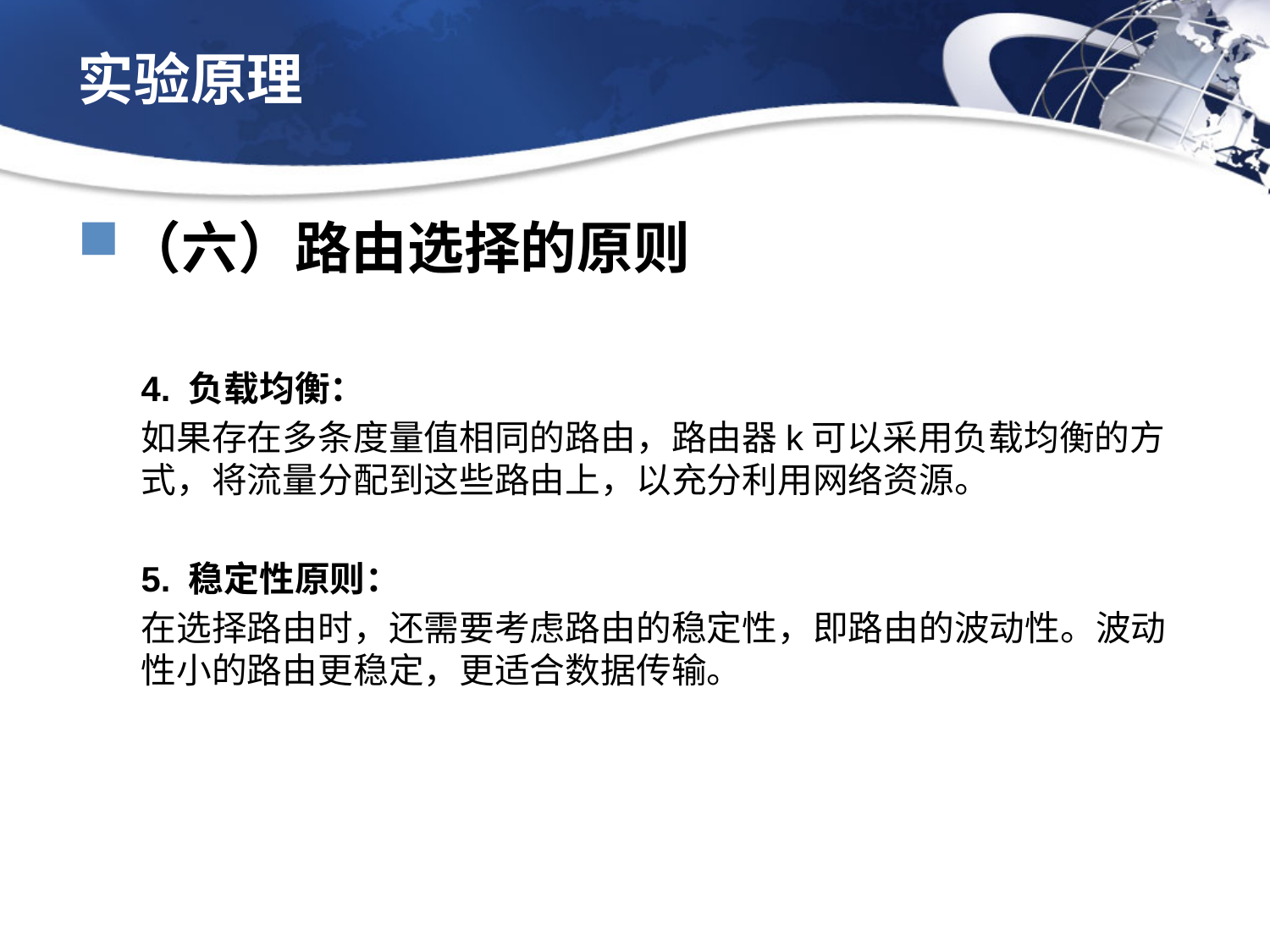

# 实验原理
（六）路由选择的原则

4. 负载均衡：
如果存在多条度量值相同的路由，路由器k可以采用负载均衡的方式，将流量分配到这些路由上，以充分利用网络资源。

5. 稳定性原则：
在选择路由时，还需要考虑路由的稳定性，即路由的波动性。波动性小的路由更稳定，更适合数据传输。